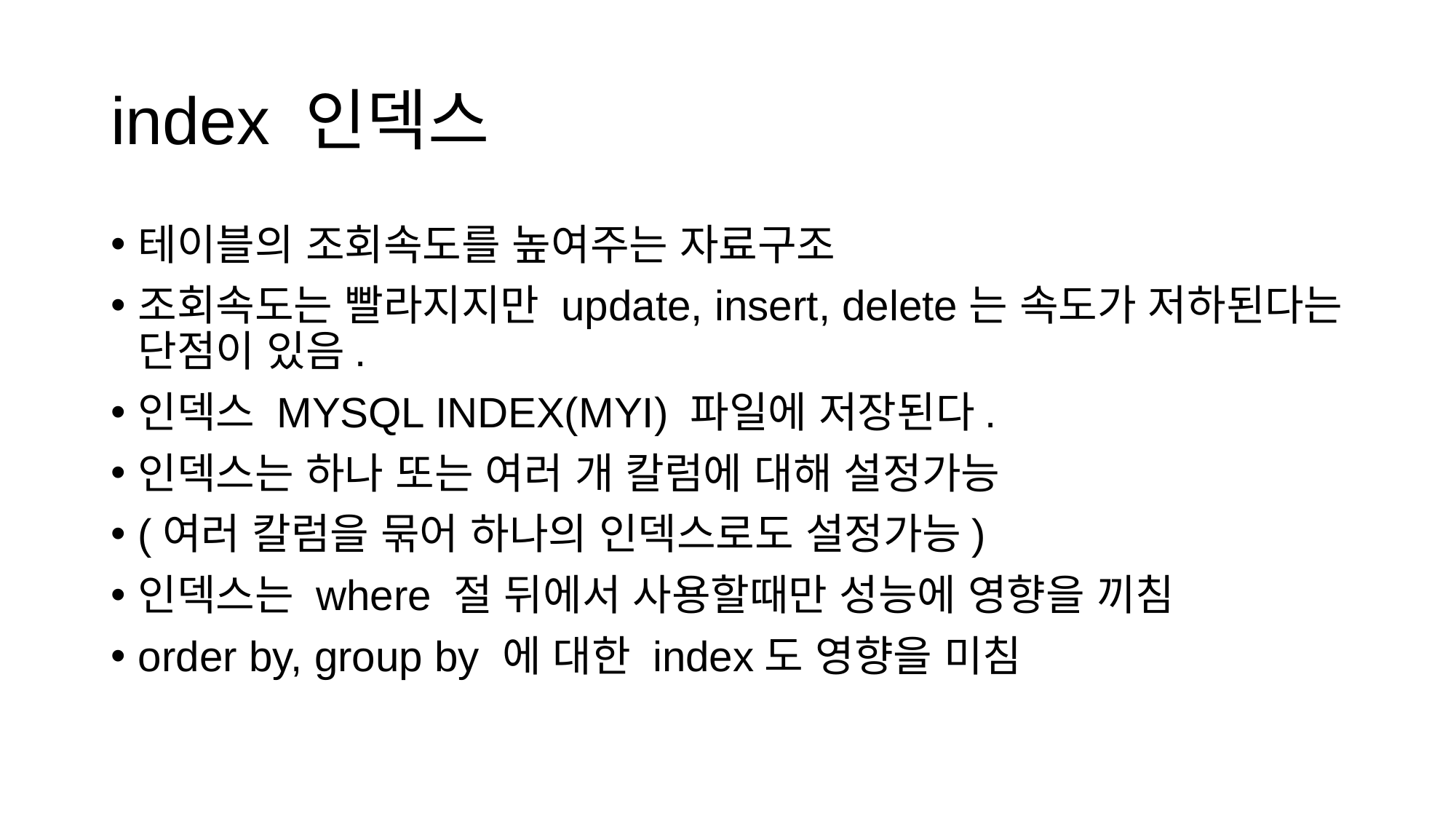

# index 인덱스
테이블의 조회속도를 높여주는 자료구조
조회속도는 빨라지지만 update, insert, delete는 속도가 저하된다는 단점이 있음.
인덱스 MYSQL INDEX(MYI) 파일에 저장된다.
인덱스는 하나 또는 여러 개 칼럼에 대해 설정가능
(여러 칼럼을 묶어 하나의 인덱스로도 설정가능)
인덱스는 where 절 뒤에서 사용할때만 성능에 영향을 끼침
order by, group by 에 대한 index도 영향을 미침